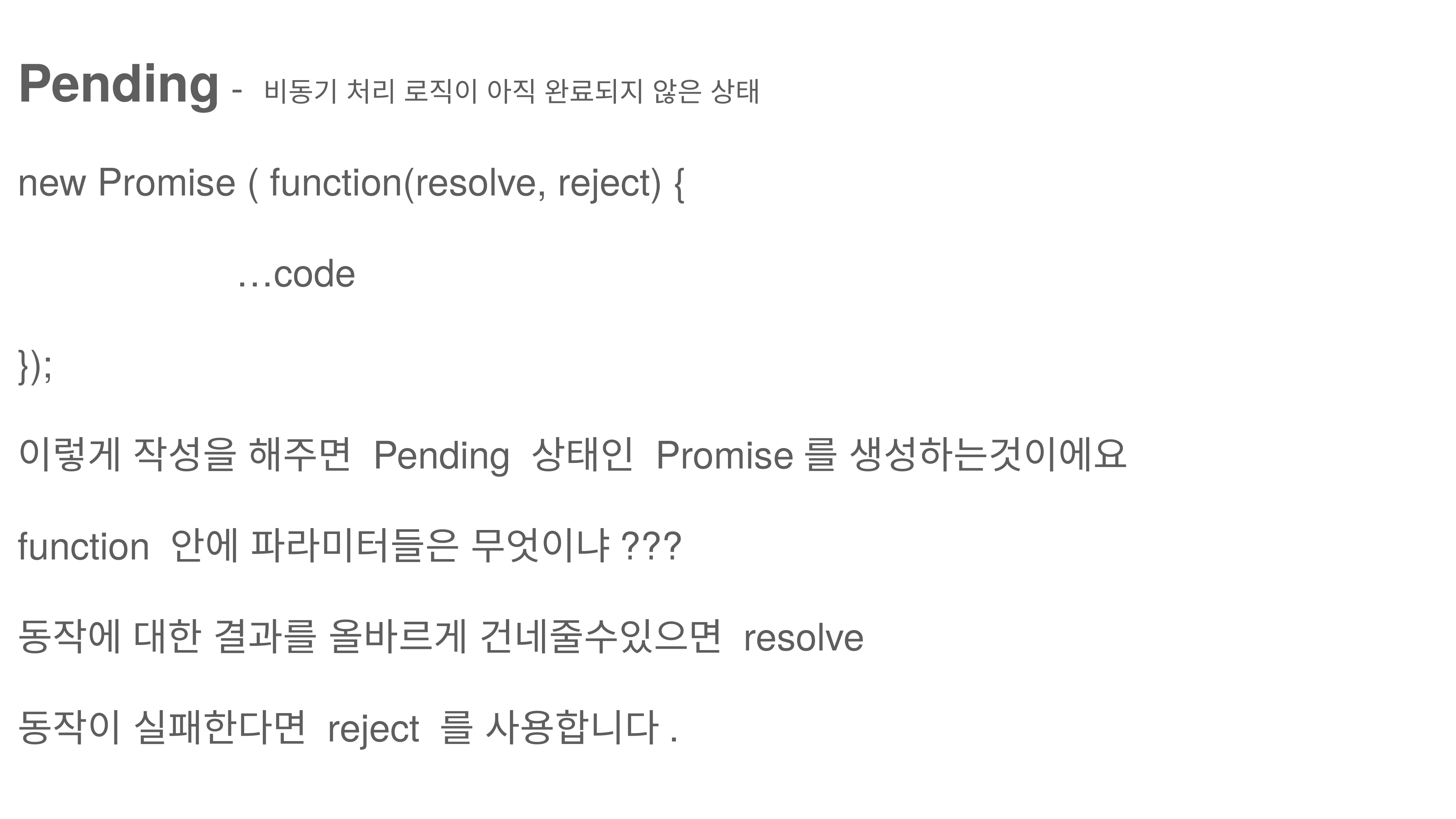

Pending - 비동기 처리 로직이 아직 완료되지 않은 상태

new Promise ( function(resolve, reject) {

…code

});

이렇게 작성을 해주면 Pending 상태인 Promise를 생성하는것이에요

function 안에 파라미터들은 무엇이냐???

동작에 대한 결과를 올바르게 건네줄수있으면 resolve

동작이 실패한다면 reject 를 사용합니다.